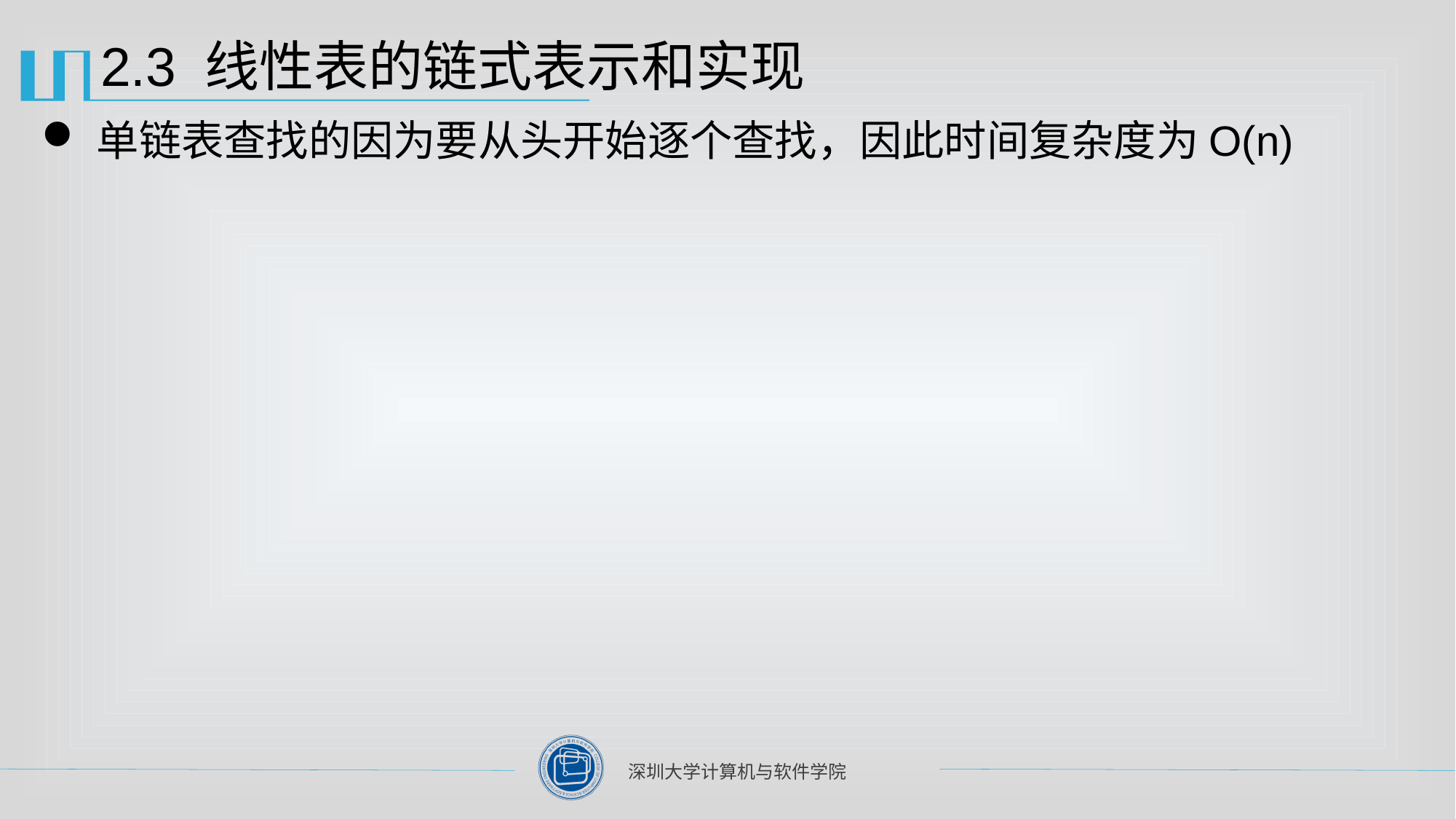

# 2.3 线性表的链式表示和实现
单链表查找的因为要从头开始逐个查找，因此时间复杂度为O(n)

39